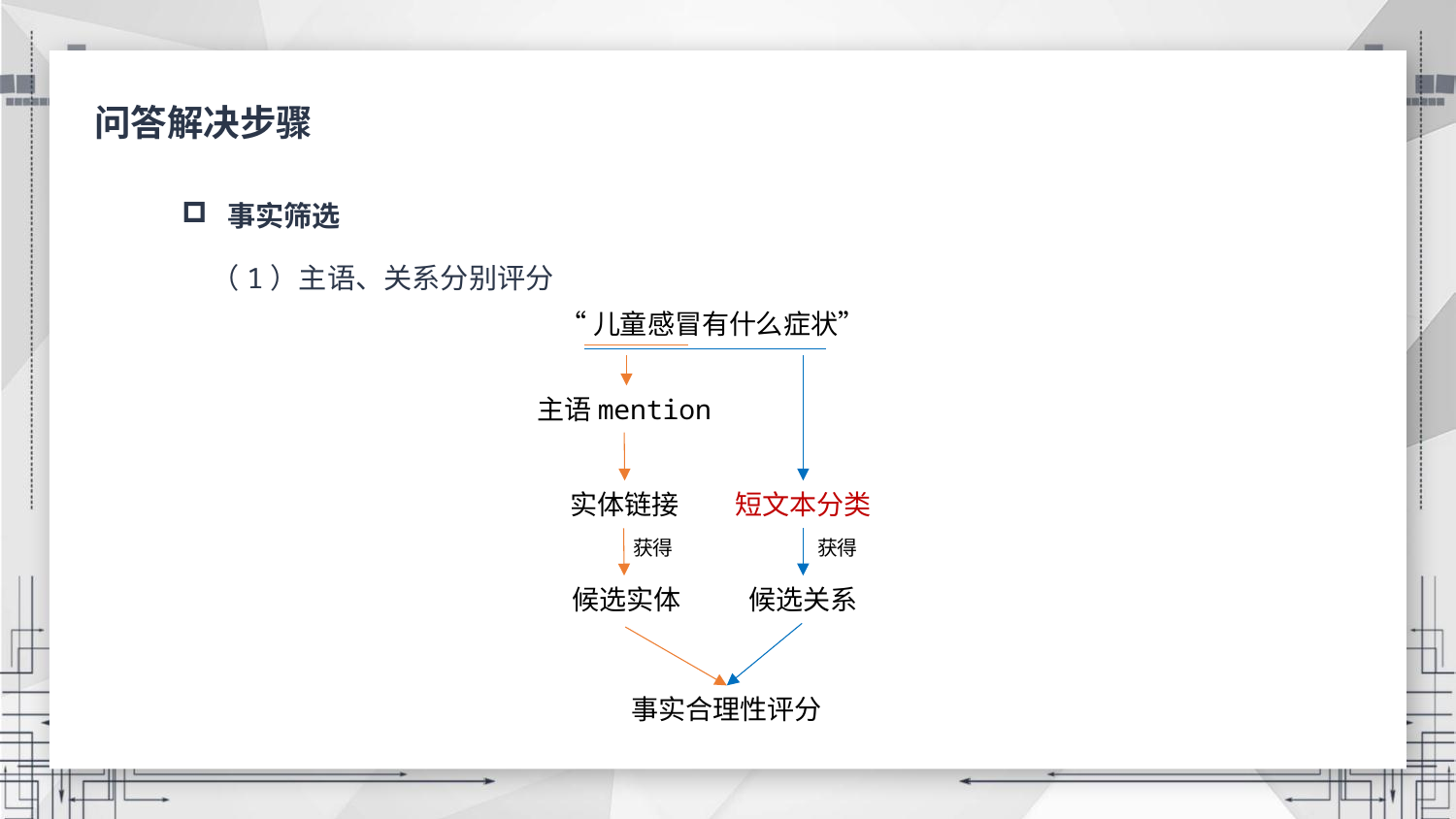

问答解决步骤
事实筛选
（1）主语、关系分别评分
“儿童感冒有什么症状”
主语mention
实体链接
短文本分类
获得
获得
候选实体
候选关系
事实合理性评分